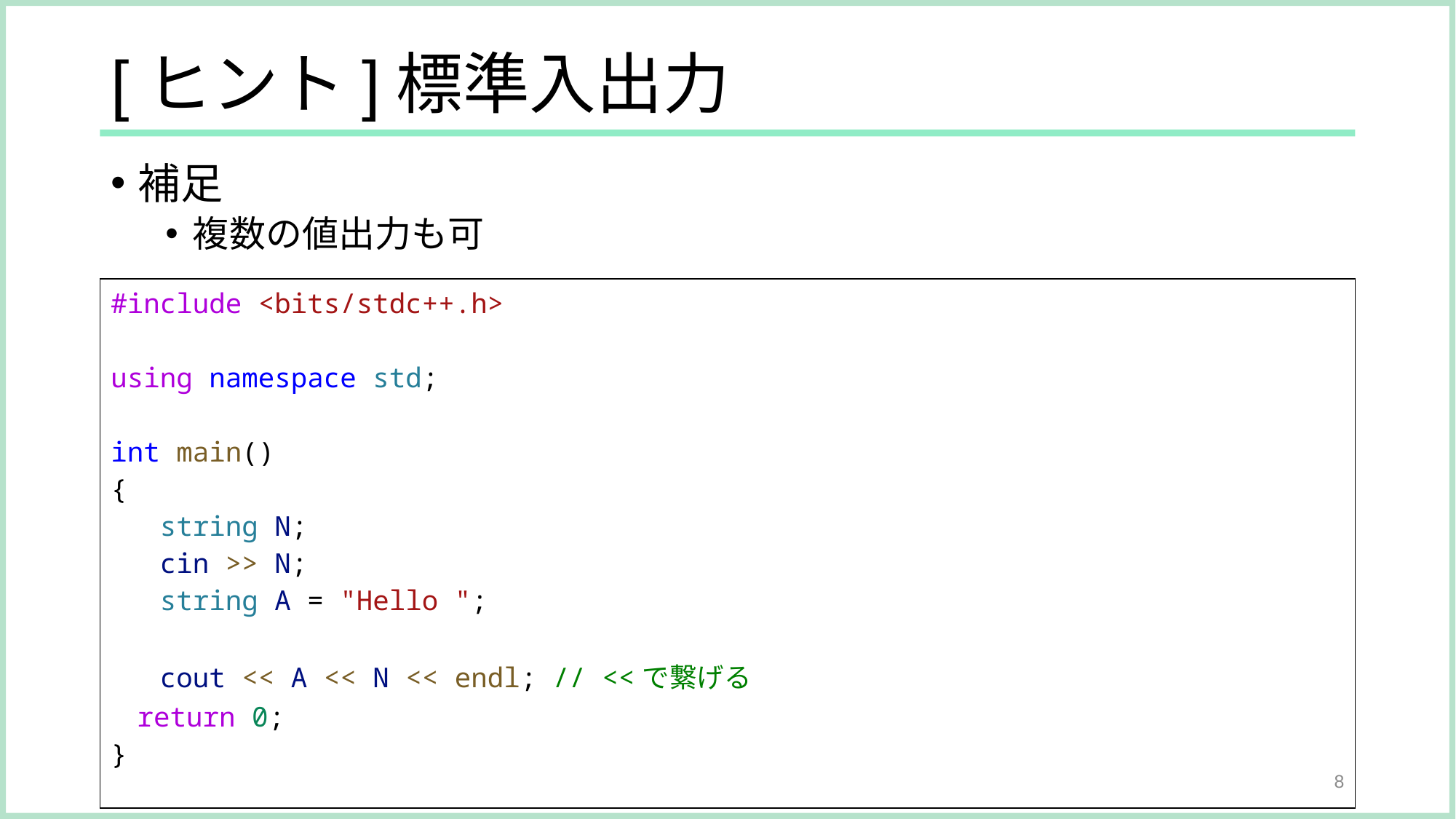

# [ヒント]標準入出力
補足
複数の値出力も可
| #include <bits/stdc++.h> using namespace std; int main() { string N; cin >> N; string A = "Hello "; cout << A << N << endl; // <<で繋げる return 0; } |
| --- |
8